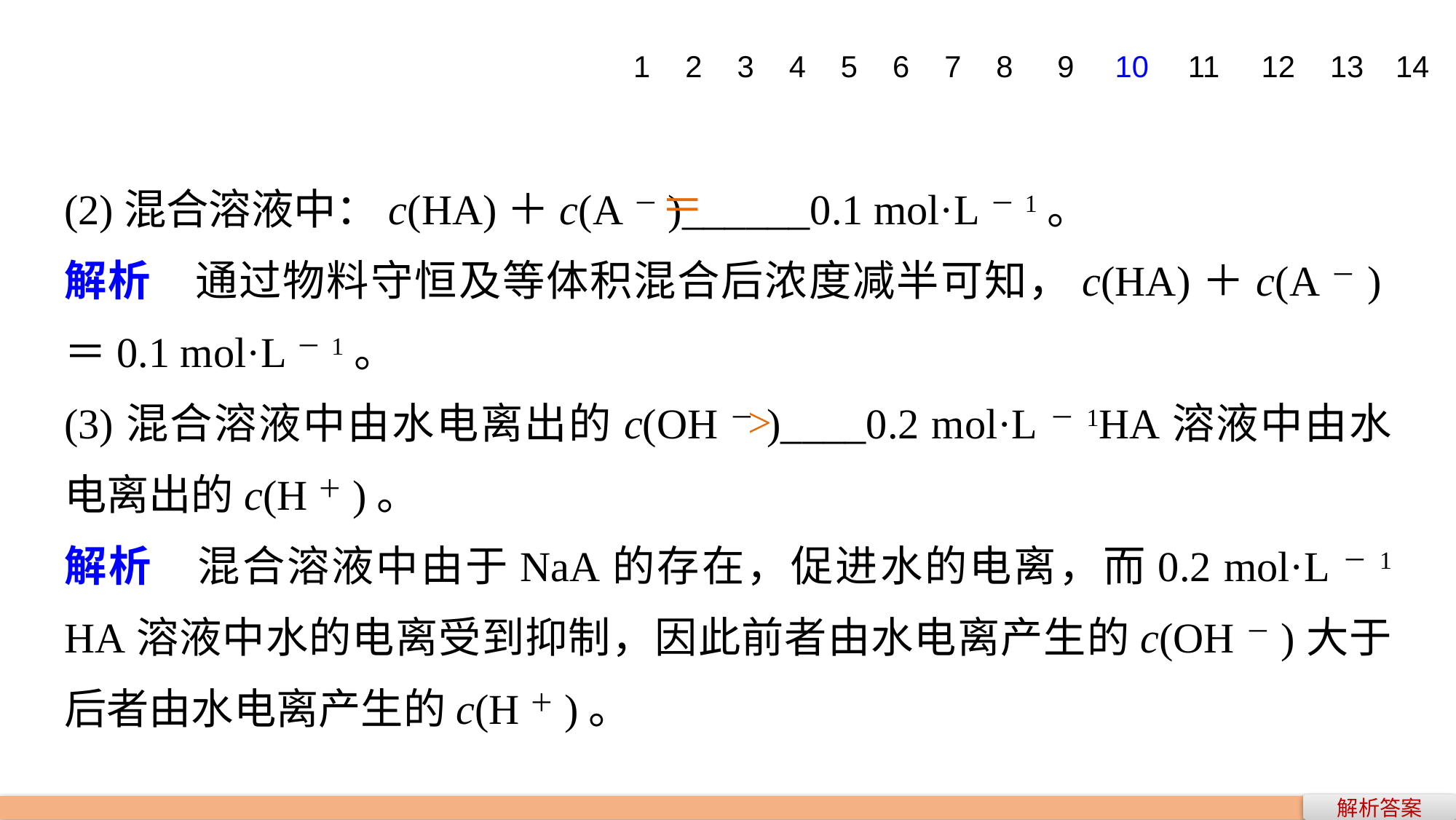

1
2
3
4
5
6
7
8
9
10
11
12
13
14
(2)混合溶液中：c(HA)＋c(A－)______0.1 mol·L－1。
解析　通过物料守恒及等体积混合后浓度减半可知，c(HA)＋c(A－)＝0.1 mol·L－1。
(3)混合溶液中由水电离出的c(OH－)____0.2 mol·L－1HA溶液中由水电离出的c(H＋)。
解析　混合溶液中由于NaA的存在，促进水的电离，而0.2 mol·L－1 HA溶液中水的电离受到抑制，因此前者由水电离产生的c(OH－)大于后者由水电离产生的c(H＋)。
＝
>
解析答案